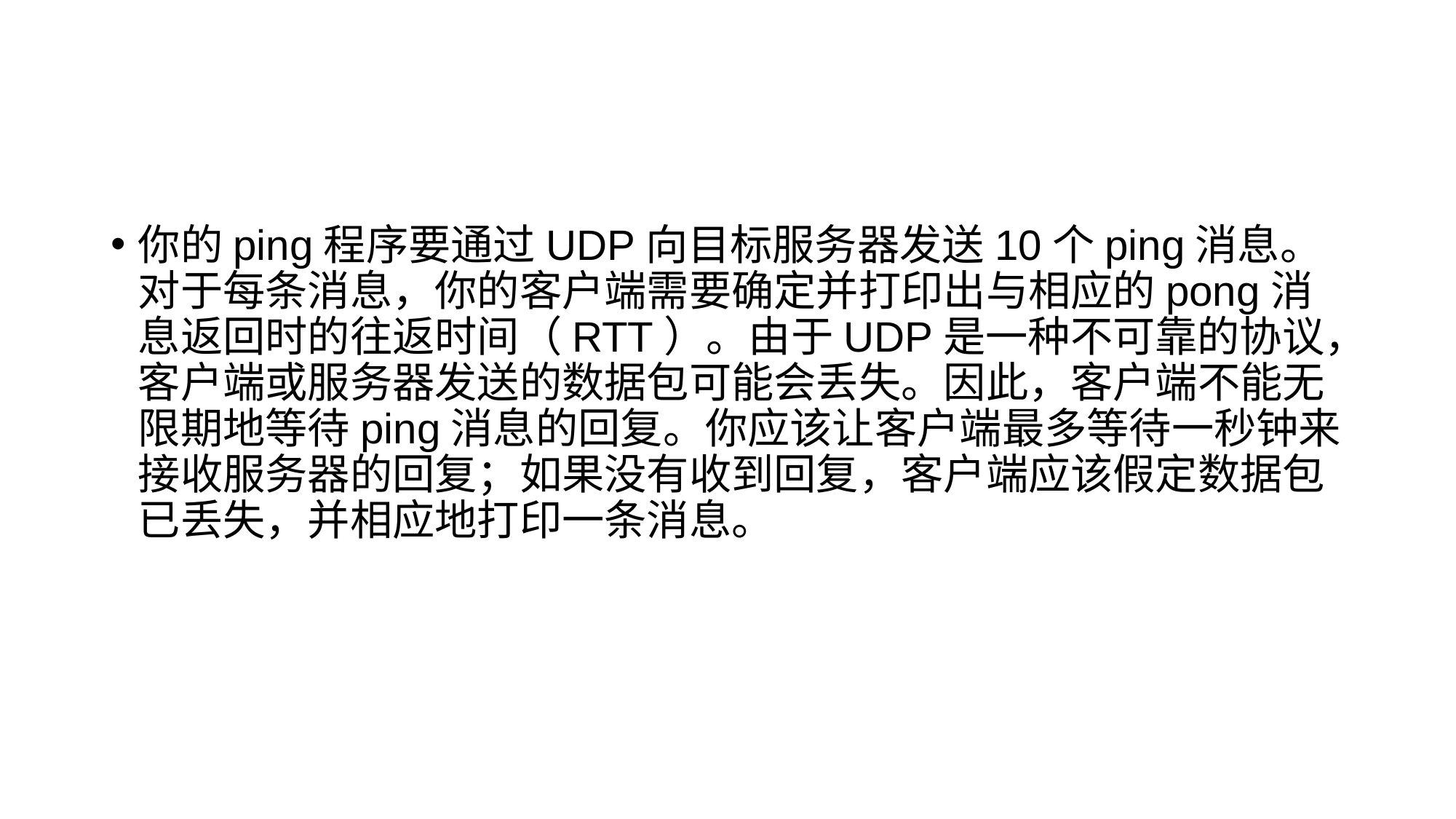

#
你的ping程序要通过UDP向目标服务器发送10个ping消息。对于每条消息，你的客户端需要确定并打印出与相应的pong消息返回时的往返时间（RTT）。由于UDP是一种不可靠的协议，客户端或服务器发送的数据包可能会丢失。因此，客户端不能无限期地等待ping消息的回复。你应该让客户端最多等待一秒钟来接收服务器的回复；如果没有收到回复，客户端应该假定数据包已丢失，并相应地打印一条消息。